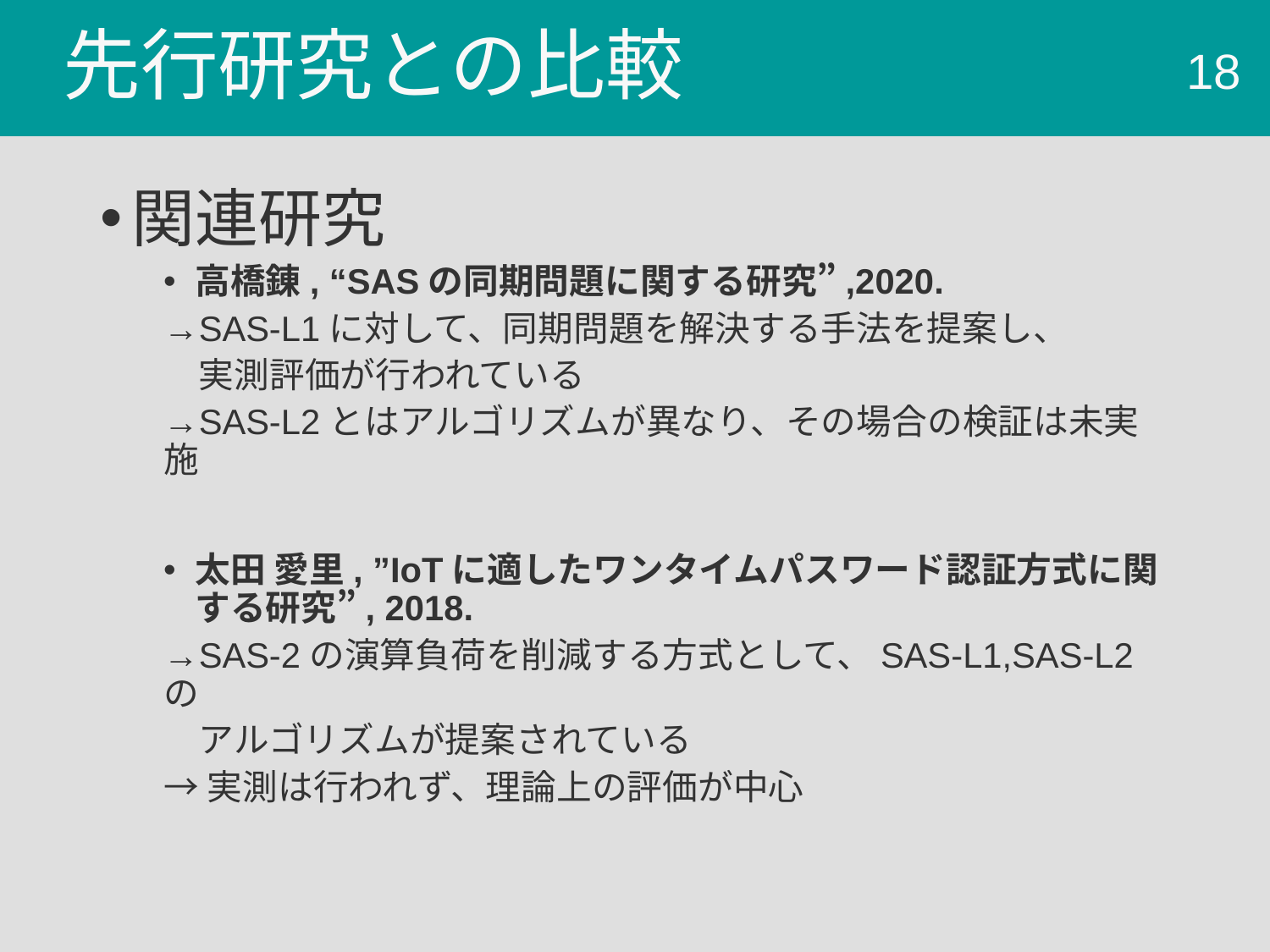

# 先行研究との比較
18
関連研究
高橋錬, “SASの同期問題に関する研究”,2020.
→SAS-L1に対して、同期問題を解決する手法を提案し、
　実測評価が行われている
→SAS-L2とはアルゴリズムが異なり、その場合の検証は未実施

太田 愛里, ”IoTに適したワンタイムパスワード認証方式に関する研究”, 2018.
→SAS-2の演算負荷を削減する方式として、SAS-L1,SAS-L2の
　アルゴリズムが提案されている
→実測は行われず、理論上の評価が中心